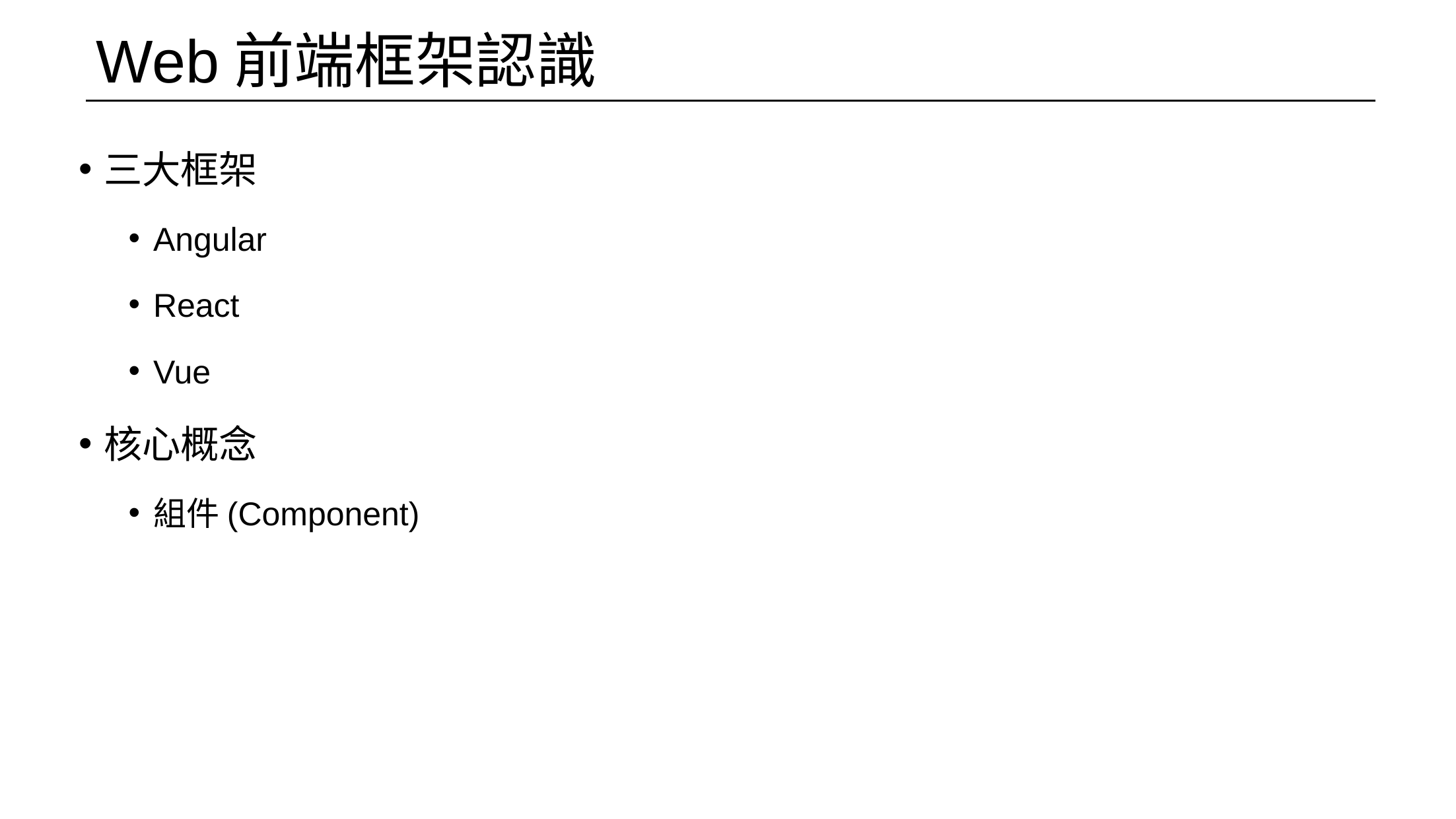

# Web前端框架認識
三大框架
Angular
React
Vue
核心概念
組件(Component)